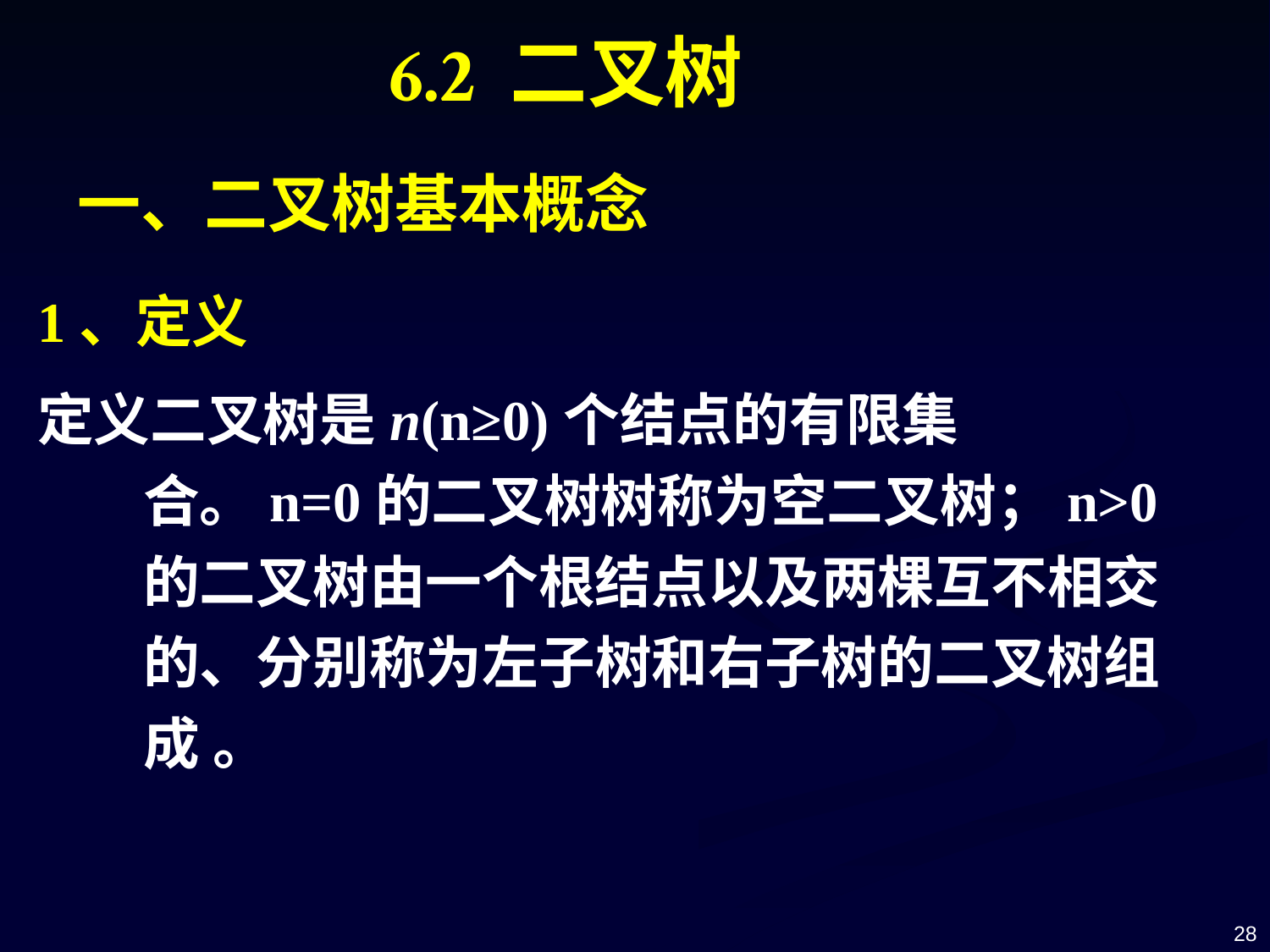

6.2 二叉树
# 一、二叉树基本概念
1、定义
定义二叉树是n(n≥0)个结点的有限集合。n=0的二叉树树称为空二叉树；n>0的二叉树由一个根结点以及两棵互不相交的、分别称为左子树和右子树的二叉树组成 。
28